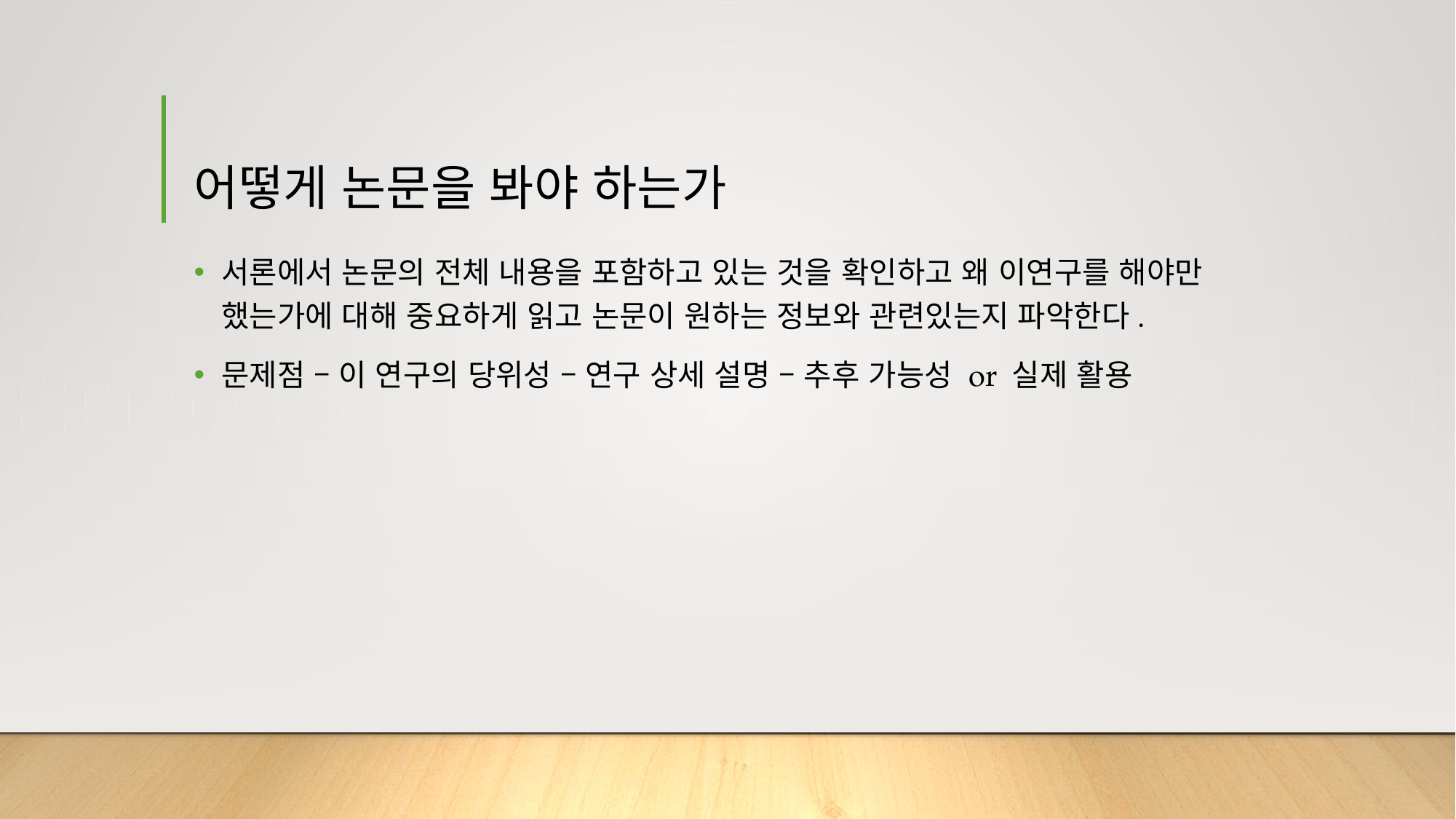

# 어떻게 논문을 봐야 하는가
서론에서 논문의 전체 내용을 포함하고 있는 것을 확인하고 왜 이연구를 해야만 했는가에 대해 중요하게 읽고 논문이 원하는 정보와 관련있는지 파악한다.
문제점 – 이 연구의 당위성 – 연구 상세 설명 – 추후 가능성 or 실제 활용